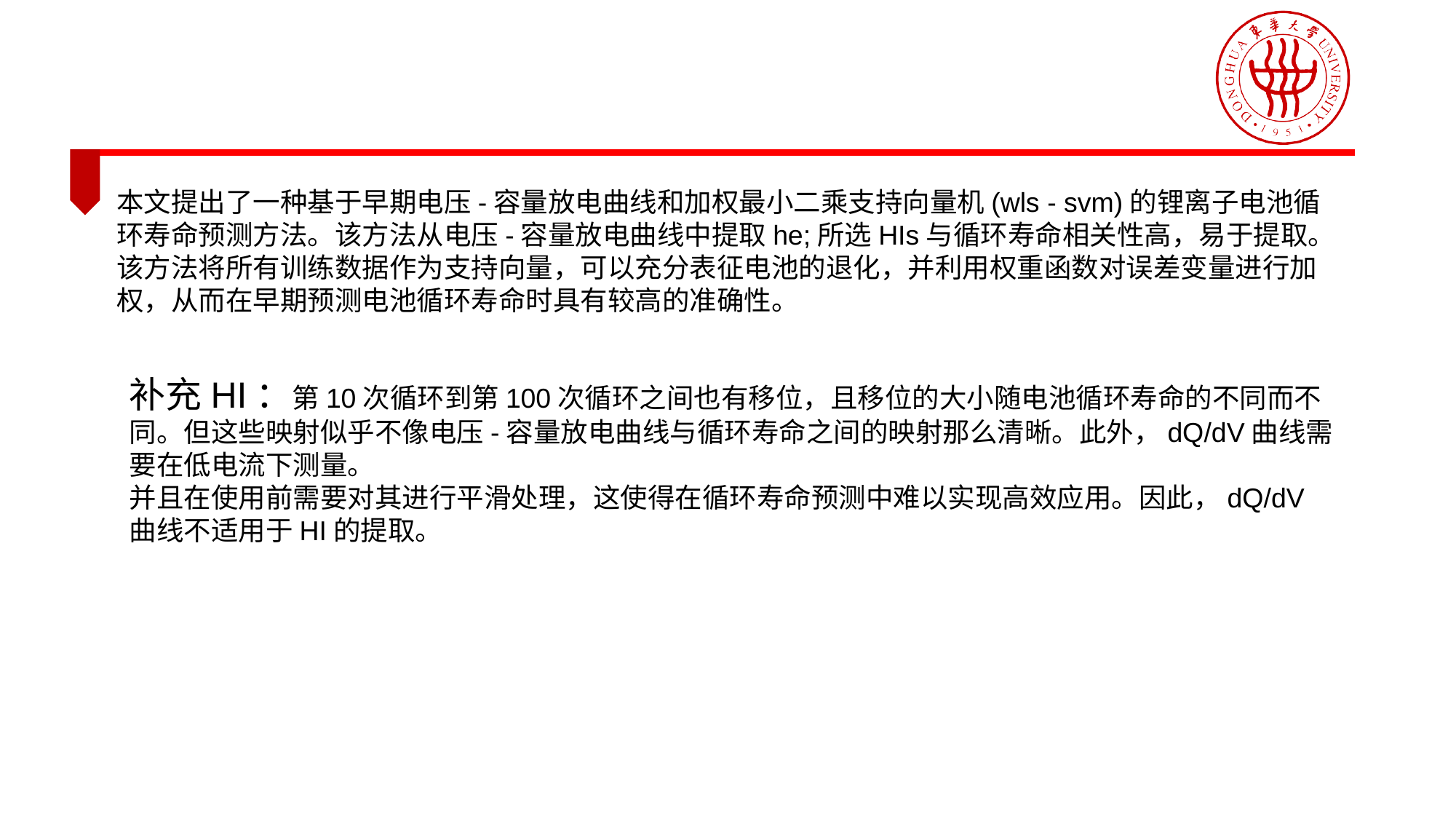

本文提出了一种基于早期电压-容量放电曲线和加权最小二乘支持向量机(wls - svm)的锂离子电池循环寿命预测方法。该方法从电压-容量放电曲线中提取he;所选HIs与循环寿命相关性高，易于提取。该方法将所有训练数据作为支持向量，可以充分表征电池的退化，并利用权重函数对误差变量进行加权，从而在早期预测电池循环寿命时具有较高的准确性。
补充HI：第10次循环到第100次循环之间也有移位，且移位的大小随电池循环寿命的不同而不同。但这些映射似乎不像电压-容量放电曲线与循环寿命之间的映射那么清晰。此外，dQ/dV曲线需要在低电流下测量。
并且在使用前需要对其进行平滑处理，这使得在循环寿命预测中难以实现高效应用。因此，dQ/dV曲线不适用于HI的提取。